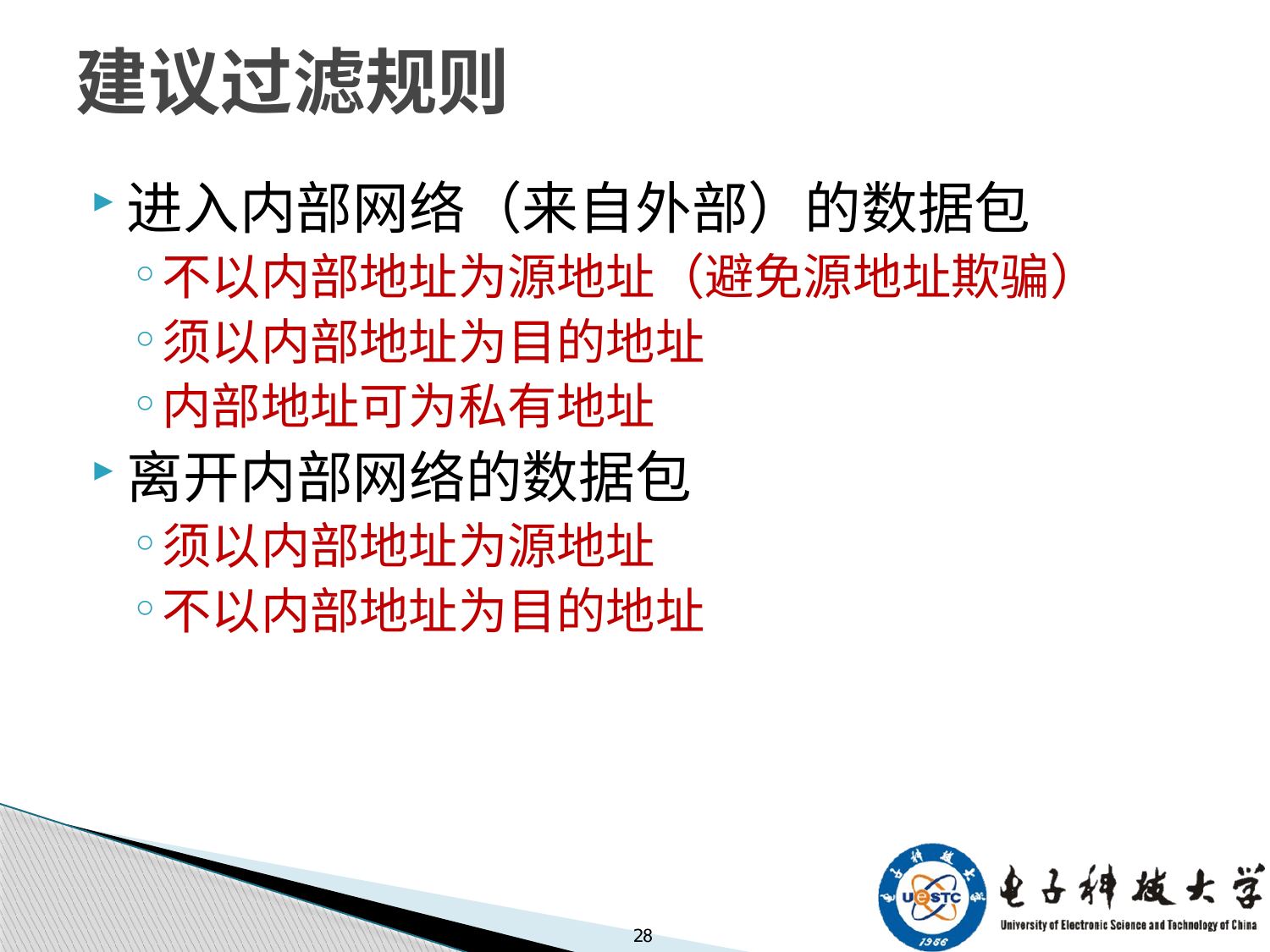

# 建议过滤规则
进入内部网络（来自外部）的数据包
不以内部地址为源地址（避免源地址欺骗）
须以内部地址为目的地址
内部地址可为私有地址
离开内部网络的数据包
须以内部地址为源地址
不以内部地址为目的地址

28